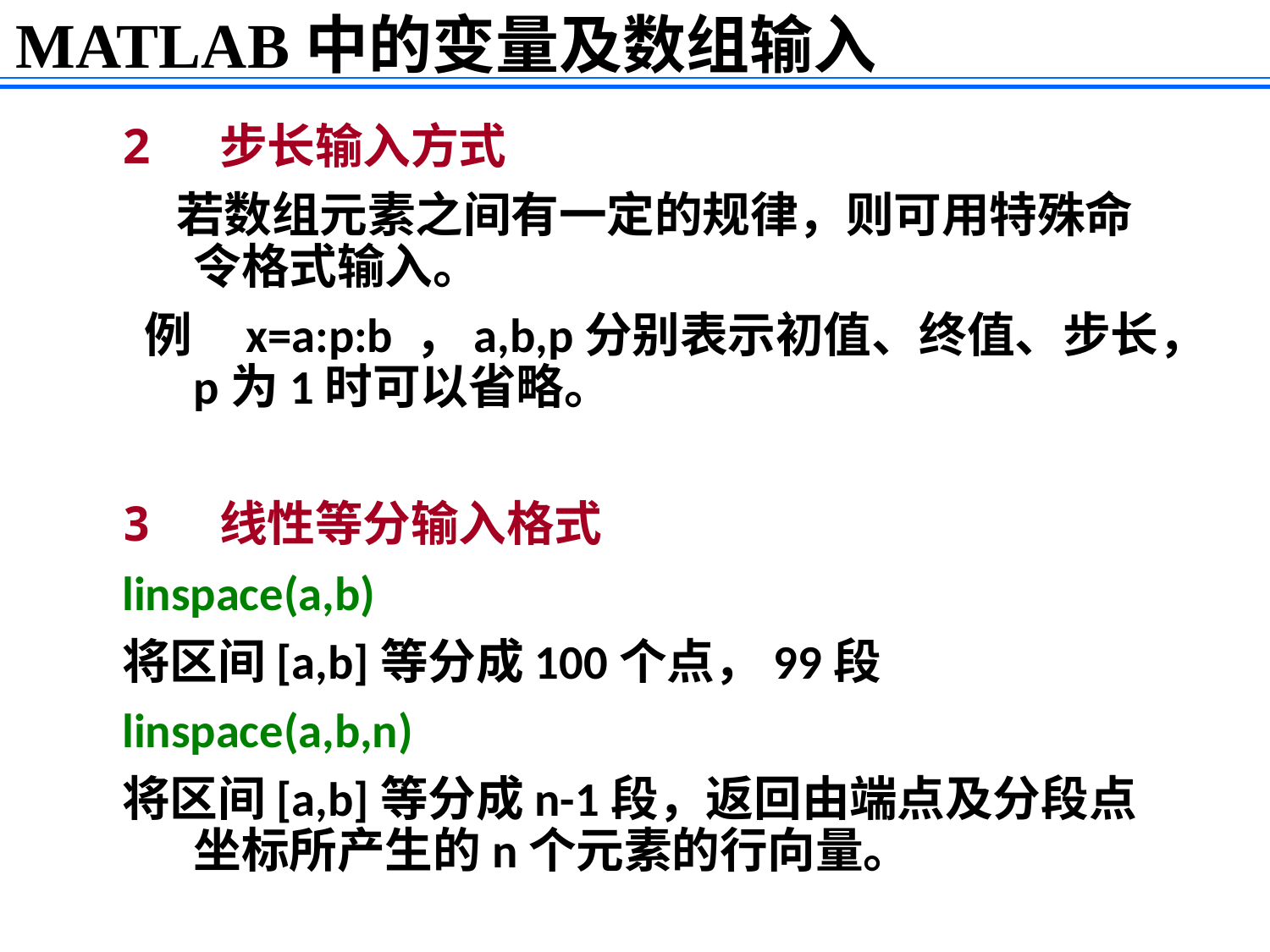

MATLAB中的变量及数组输入

2  步长输入方式
    若数组元素之间有一定的规律，则可用特殊命令格式输入。
 例    x=a:p:b ，a,b,p分别表示初值、终值、步长，p为1时可以省略。

3  线性等分输入格式
linspace(a,b)
将区间[a,b]等分成100个点，99段
linspace(a,b,n)
将区间[a,b]等分成n-1段，返回由端点及分段点坐标所产生的n个元素的行向量。